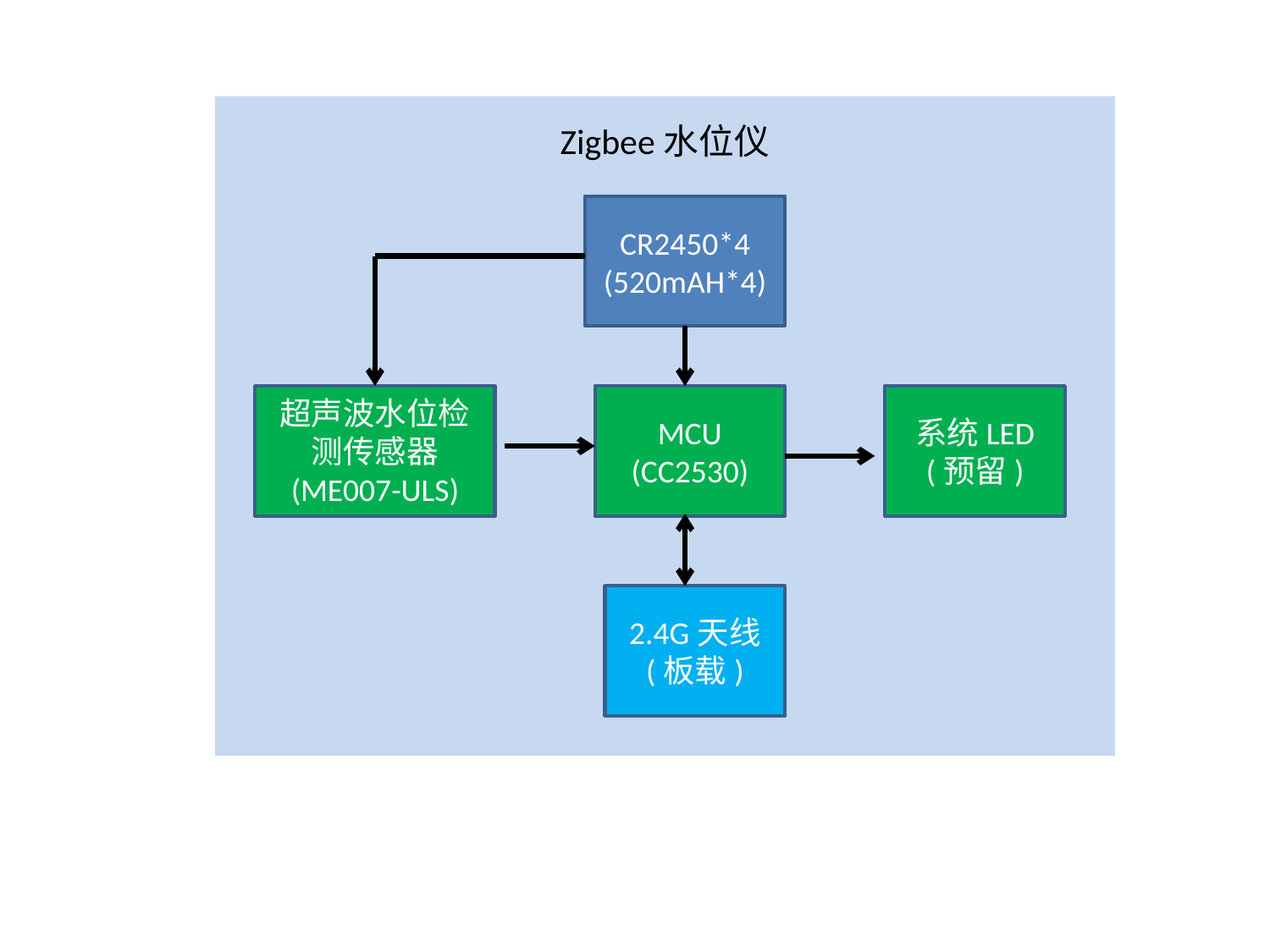

Zigbee水位仪

CR2450*4
(520mAH*4)
超声波水位检测传感器
(ME007-ULS)
MCU
(CC2530)
系统LED
(预留)
2.4G天线
(板载)